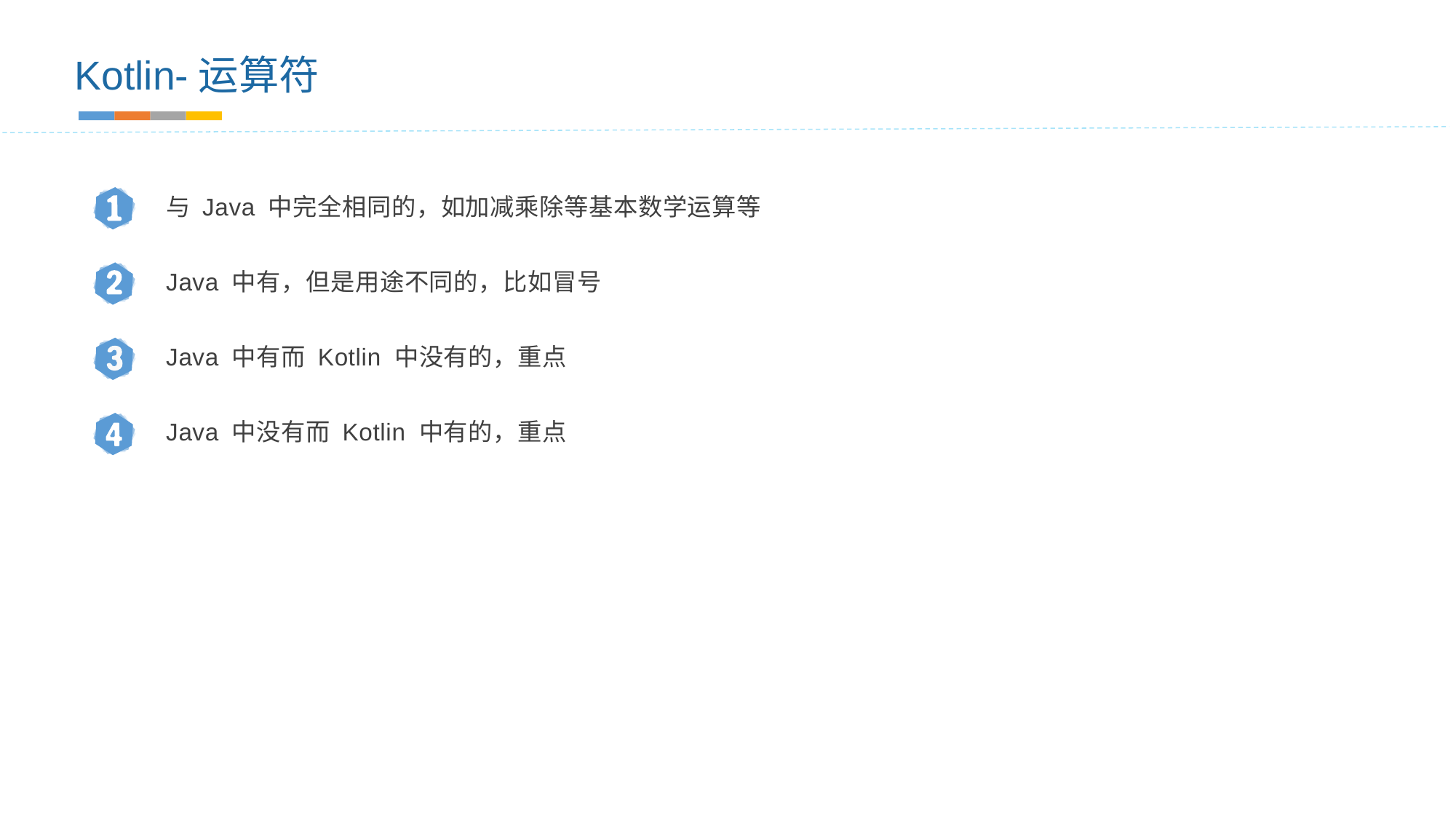

Kotlin-运算符

与 Java 中完全相同的，如加减乘除等基本数学运算等
Java 中有，但是用途不同的，比如冒号
Java 中有而 Kotlin 中没有的，重点
Java 中没有而 Kotlin 中有的，重点